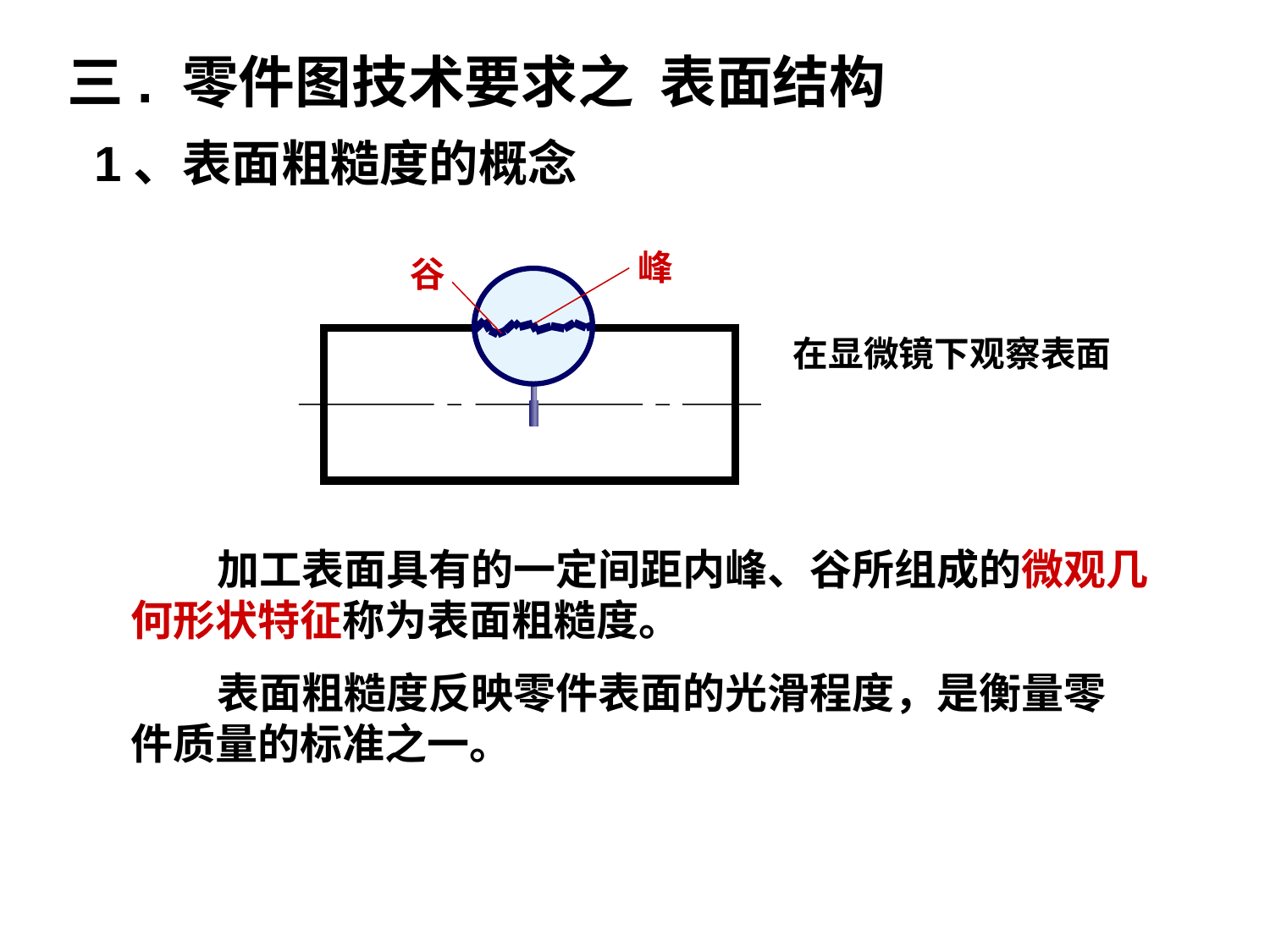

三. 零件图技术要求之  表面结构
1、表面粗糙度的概念
峰

谷

在显微镜下观察表面

        加工表面具有的一定间距内峰、谷所组成的微观几何形状特征称为表面粗糙度。
        表面粗糙度反映零件表面的光滑程度，是衡量零件质量的标准之一。